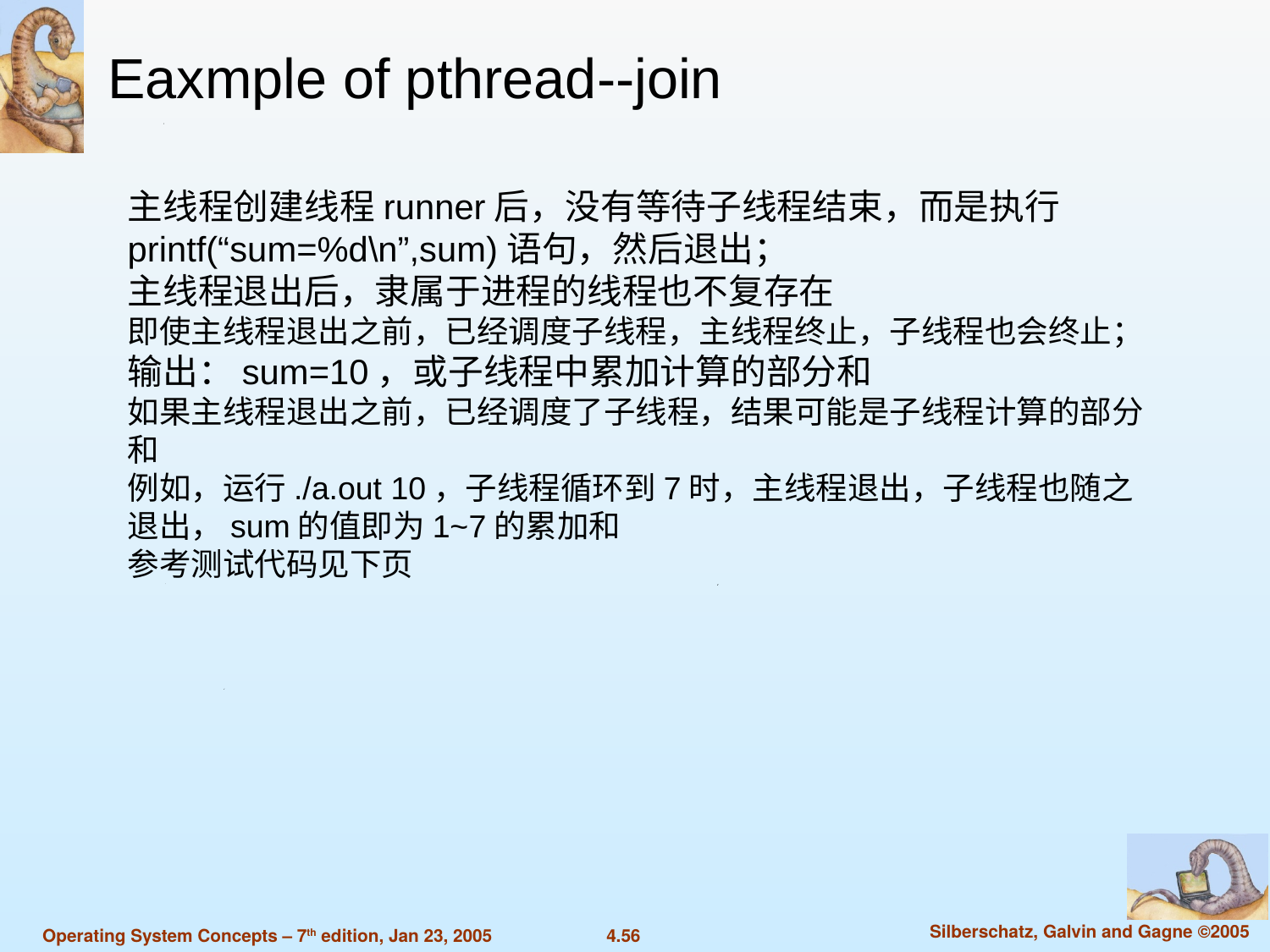

Eaxmple of pthread--join
主线程创建线程runner后，没有等待子线程结束，而是执行printf(“sum=%d\n”,sum)语句，然后退出；
主线程退出后，隶属于进程的线程也不复存在
即使主线程退出之前，已经调度子线程，主线程终止，子线程也会终止；
输出：sum=10，或子线程中累加计算的部分和
如果主线程退出之前，已经调度了子线程，结果可能是子线程计算的部分和
例如，运行./a.out 10，子线程循环到7时，主线程退出，子线程也随之退出，sum的值即为1~7的累加和
参考测试代码见下页